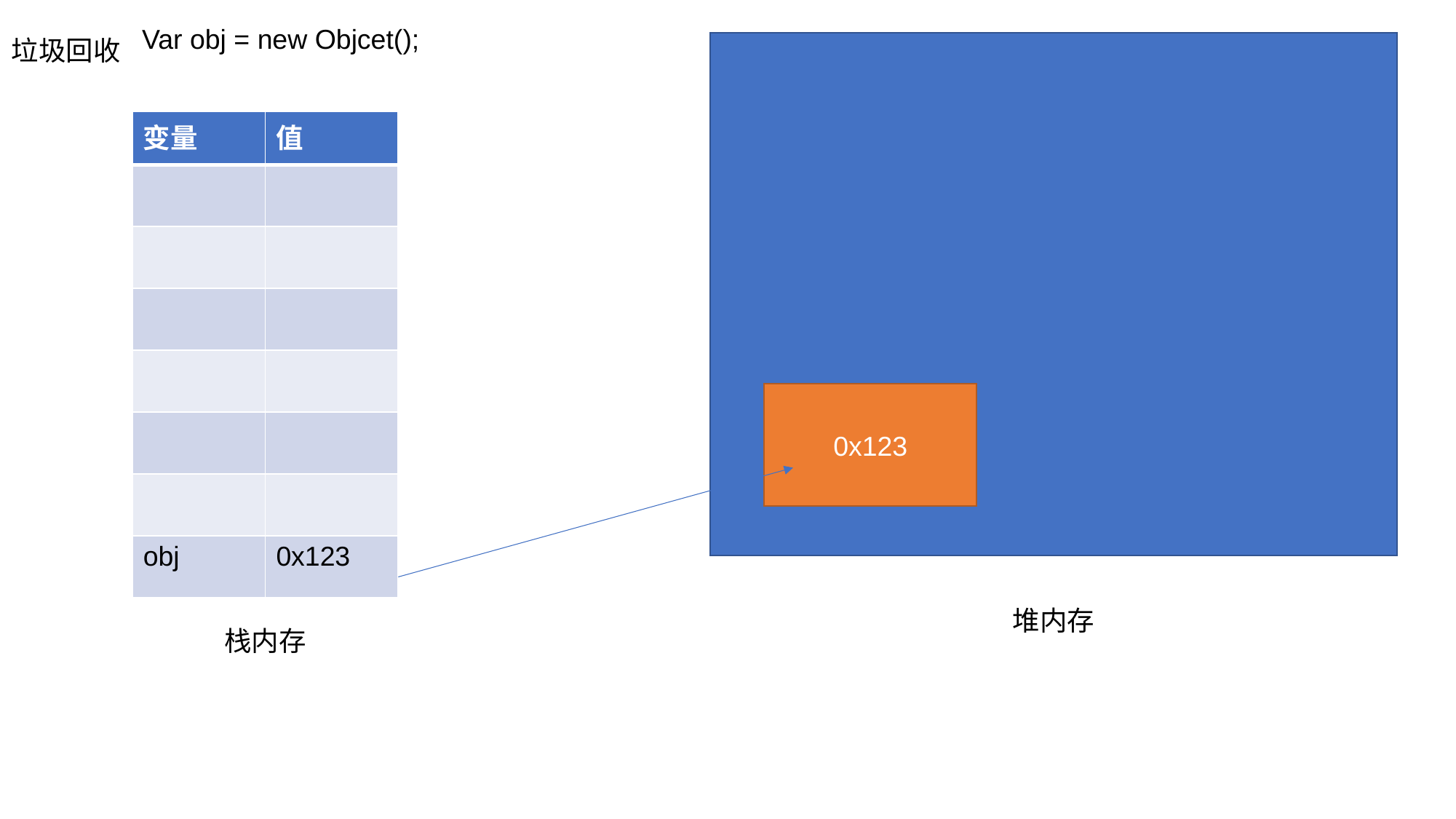

Var obj = new Objcet();
垃圾回收

| 变量 | 值 |
| --- | --- |
|  |  |
|  |  |
|  |  |
|  |  |
|  |  |
|  |  |
| obj | 0x123 |
0x123
堆内存
栈内存